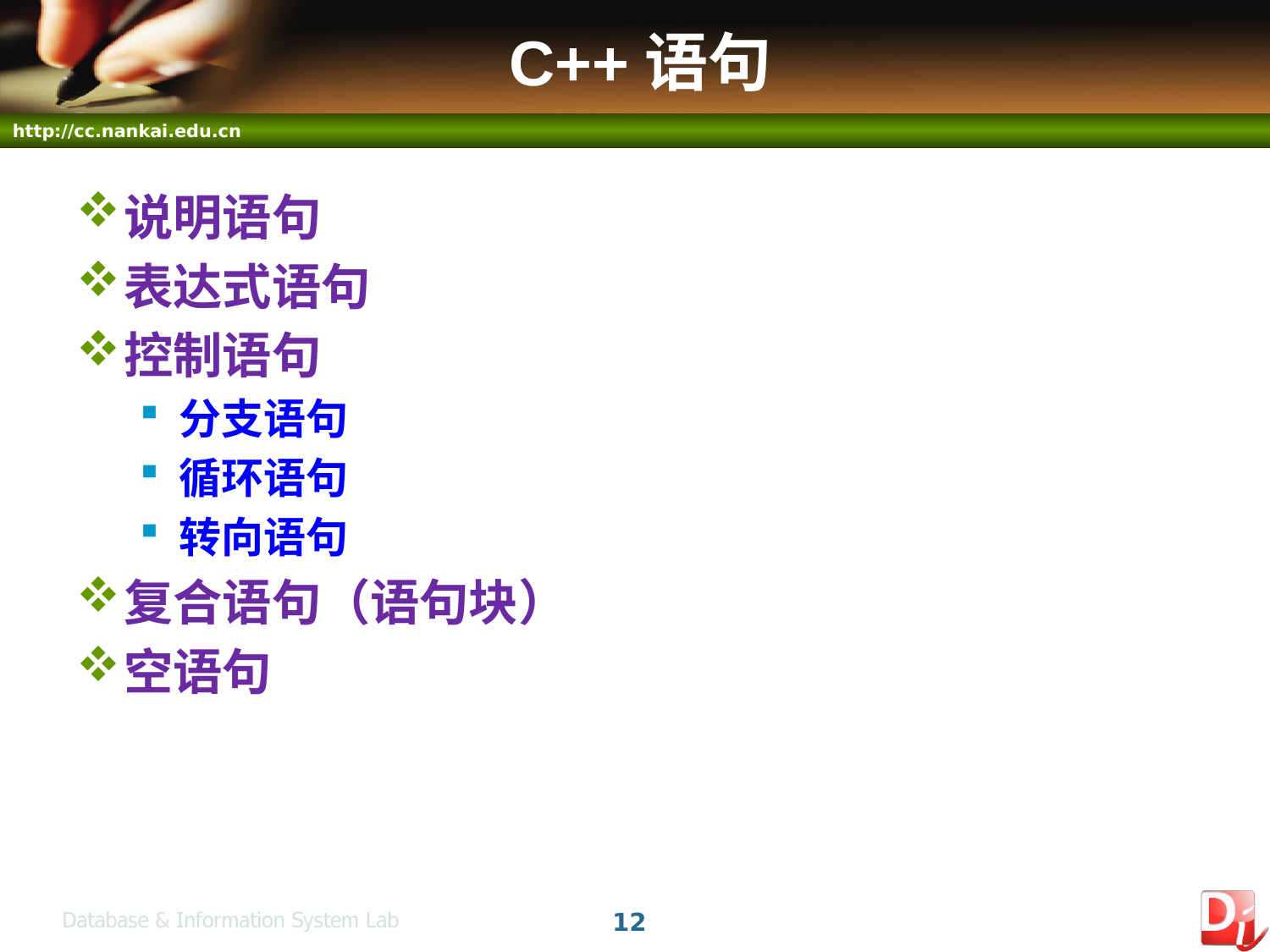

# C++语句
说明语句
表达式语句
控制语句
分支语句
循环语句
转向语句
复合语句（语句块）
空语句
12
Database & Information System Lab